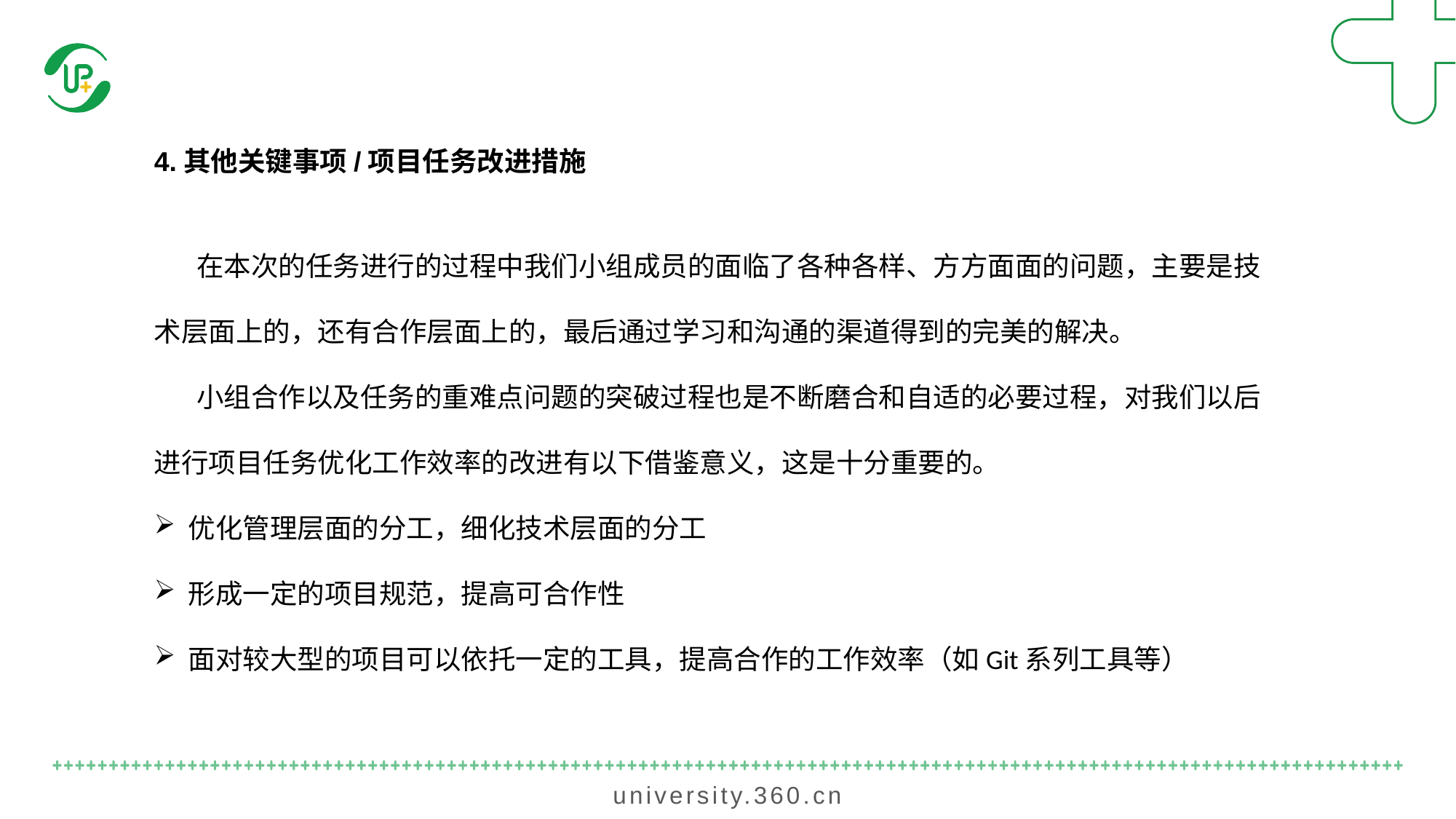

4.其他关键事项/项目任务改进措施
在本次的任务进行的过程中我们小组成员的面临了各种各样、方方面面的问题，主要是技术层面上的，还有合作层面上的，最后通过学习和沟通的渠道得到的完美的解决。
小组合作以及任务的重难点问题的突破过程也是不断磨合和自适的必要过程，对我们以后进行项目任务优化工作效率的改进有以下借鉴意义，这是十分重要的。
优化管理层面的分工，细化技术层面的分工
形成一定的项目规范，提高可合作性
面对较大型的项目可以依托一定的工具，提高合作的工作效率（如Git系列工具等）